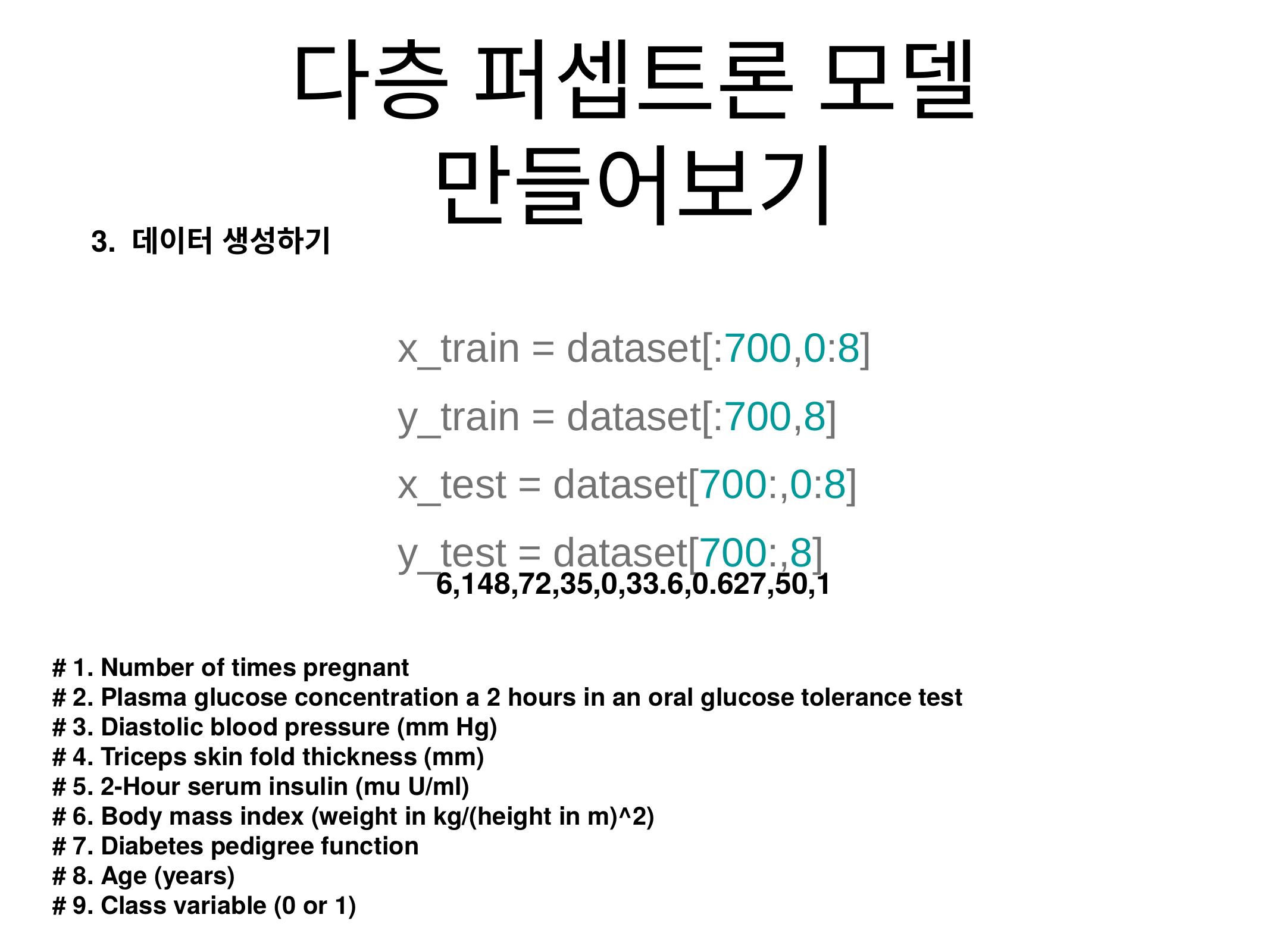

# 다층 퍼셉트론 모델 만들어보기
3. 데이터 생성하기
x_train = dataset[:700,0:8]
y_train = dataset[:700,8]
x_test = dataset[700:,0:8]
y_test = dataset[700:,8]
6,148,72,35,0,33.6,0.627,50,1
# 1. Number of times pregnant
# 2. Plasma glucose concentration a 2 hours in an oral glucose tolerance test
# 3. Diastolic blood pressure (mm Hg)
# 4. Triceps skin fold thickness (mm)
# 5. 2-Hour serum insulin (mu U/ml)
# 6. Body mass index (weight in kg/(height in m)^2)
# 7. Diabetes pedigree function
# 8. Age (years)
# 9. Class variable (0 or 1)